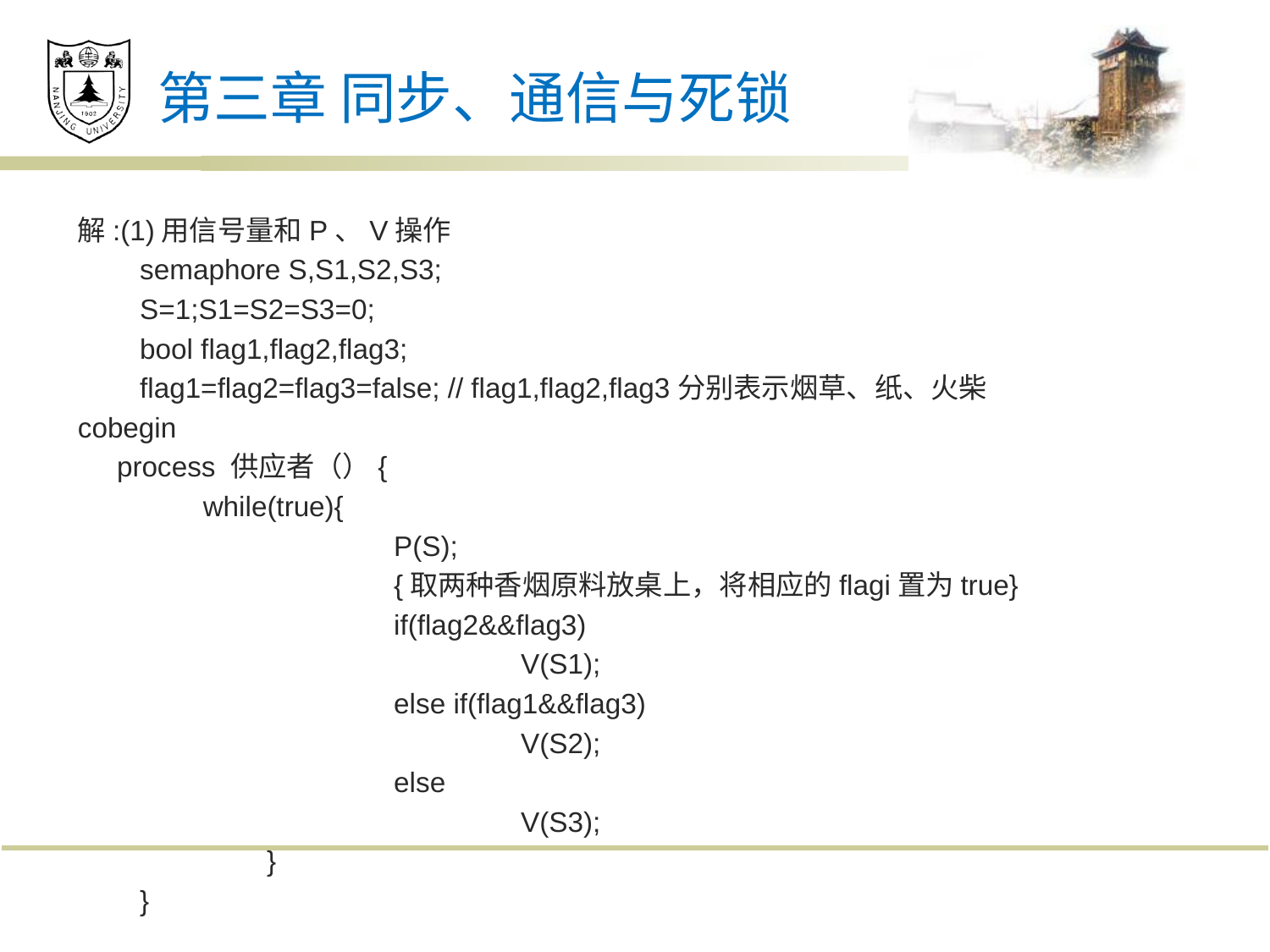

# 第三章 同步、通信与死锁
解:(1)用信号量和P、V操作
	semaphore S,S1,S2,S3;
	S=1;S1=S2=S3=0;
	bool flag1,flag2,flag3;
	flag1=flag2=flag3=false; // flag1,flag2,flag3分别表示烟草、纸、火柴
cobegin
     process 供应者（）{
                while(true){
		    	P(S);
			{取两种香烟原料放桌上，将相应的flagi置为true}
			if(flag2&&flag3)
				V(S1);
			else if(flag1&&flag3)
				V(S2);
			else
				V(S3);
		}
	}